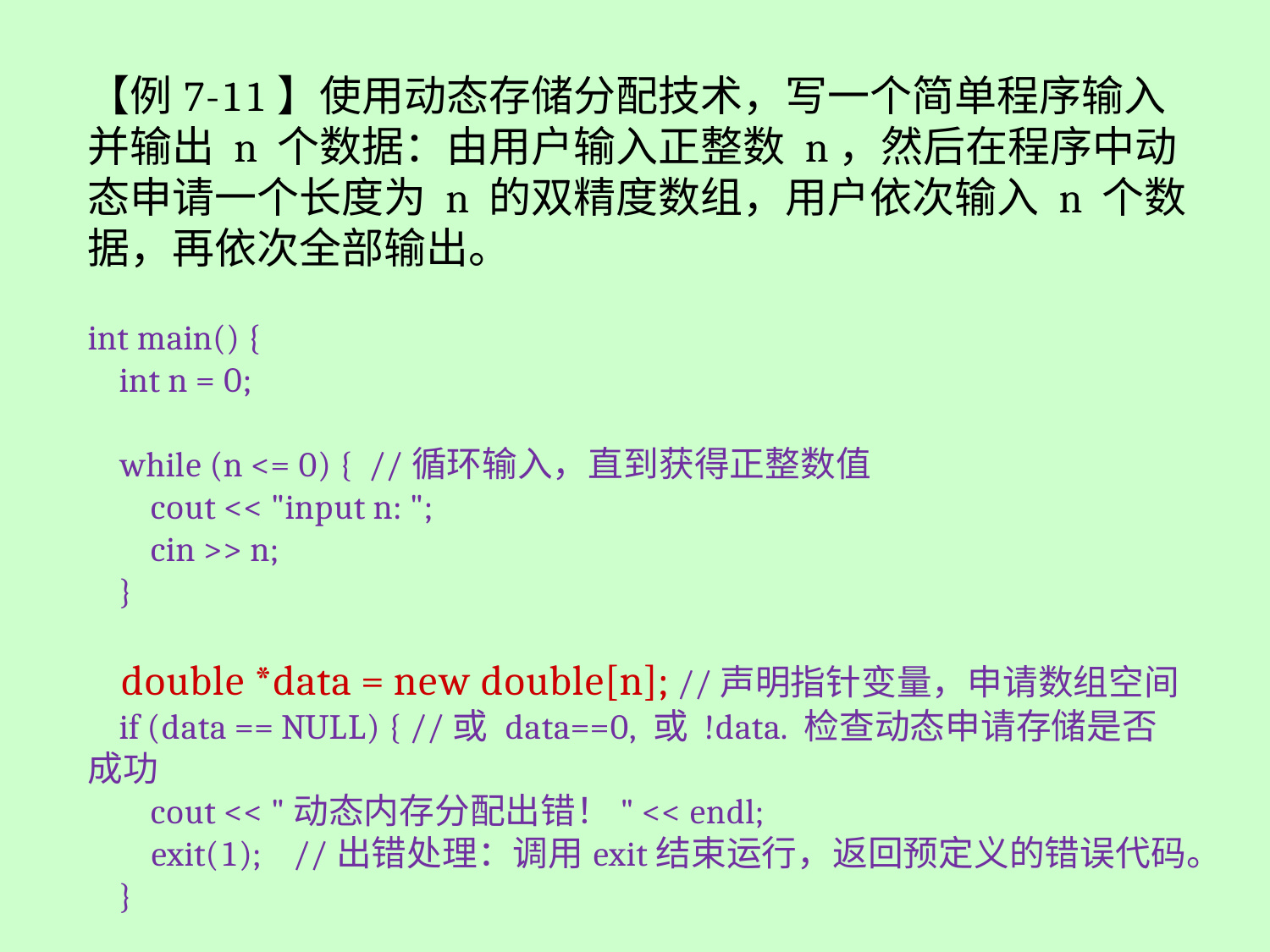

【例7-11】使用动态存储分配技术，写一个简单程序输入并输出 n 个数据：由用户输入正整数 n，然后在程序中动态申请一个长度为 n 的双精度数组，用户依次输入 n 个数据，再依次全部输出。

int main() {
    int n = 0;

    while (n <= 0) {  //循环输入，直到获得正整数值
        cout << "input n: ";
        cin >> n;
    }

    double *data = new double[n]; //声明指针变量，申请数组空间
    if (data == NULL) { //或 data==0, 或 !data. 检查动态申请存储是否成功
        cout << "动态内存分配出错！" << endl;
        exit(1);    //出错处理：调用exit结束运行，返回预定义的错误代码。
    }